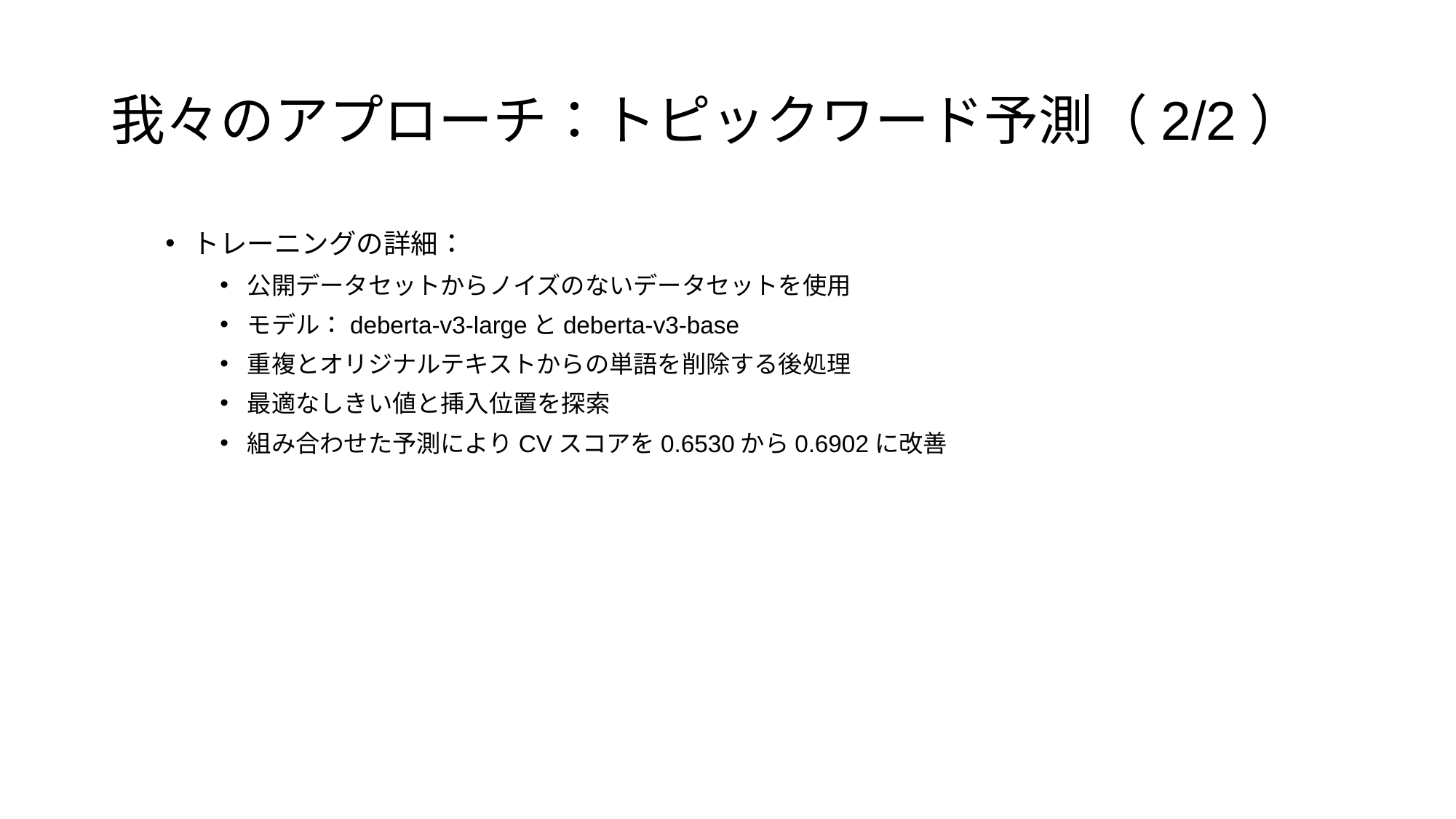

# 我々のアプローチ：トピックワード予測（2/2）
トレーニングの詳細：
公開データセットからノイズのないデータセットを使用
モデル：deberta-v3-largeとdeberta-v3-base
重複とオリジナルテキストからの単語を削除する後処理
最適なしきい値と挿入位置を探索
組み合わせた予測によりCVスコアを0.6530から0.6902に改善